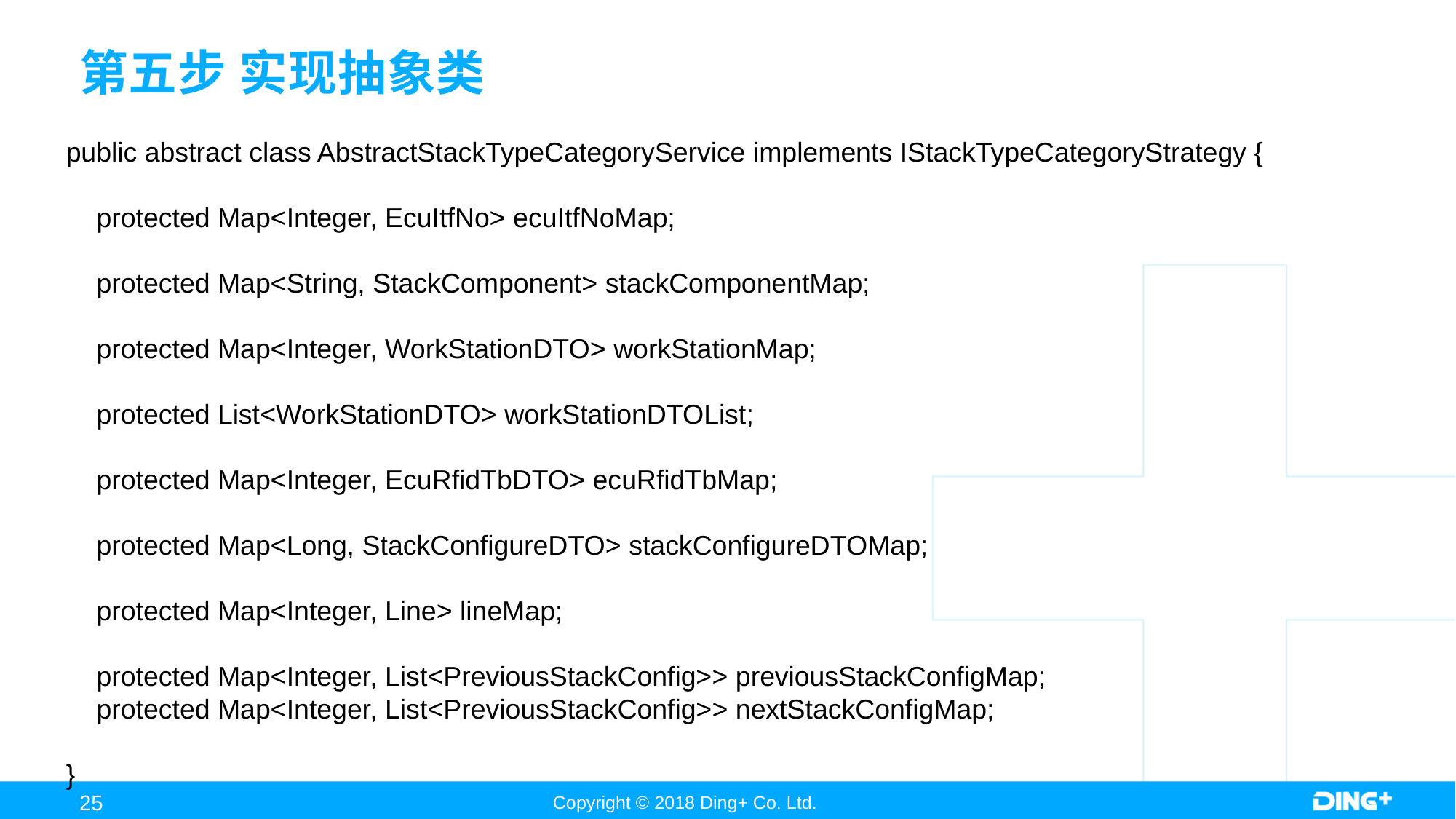

# 第五步 实现抽象类
public abstract class AbstractStackTypeCategoryService implements IStackTypeCategoryStrategy {

    protected Map<Integer, EcuItfNo> ecuItfNoMap;

    protected Map<String, StackComponent> stackComponentMap;

    protected Map<Integer, WorkStationDTO> workStationMap;

    protected List<WorkStationDTO> workStationDTOList;

    protected Map<Integer, EcuRfidTbDTO> ecuRfidTbMap;

    protected Map<Long, StackConfigureDTO> stackConfigureDTOMap;

    protected Map<Integer, Line> lineMap;

    protected Map<Integer, List<PreviousStackConfig>> previousStackConfigMap;
    protected Map<Integer, List<PreviousStackConfig>> nextStackConfigMap;

}
25
Copyright © 2018 Ding+ Co. Ltd.